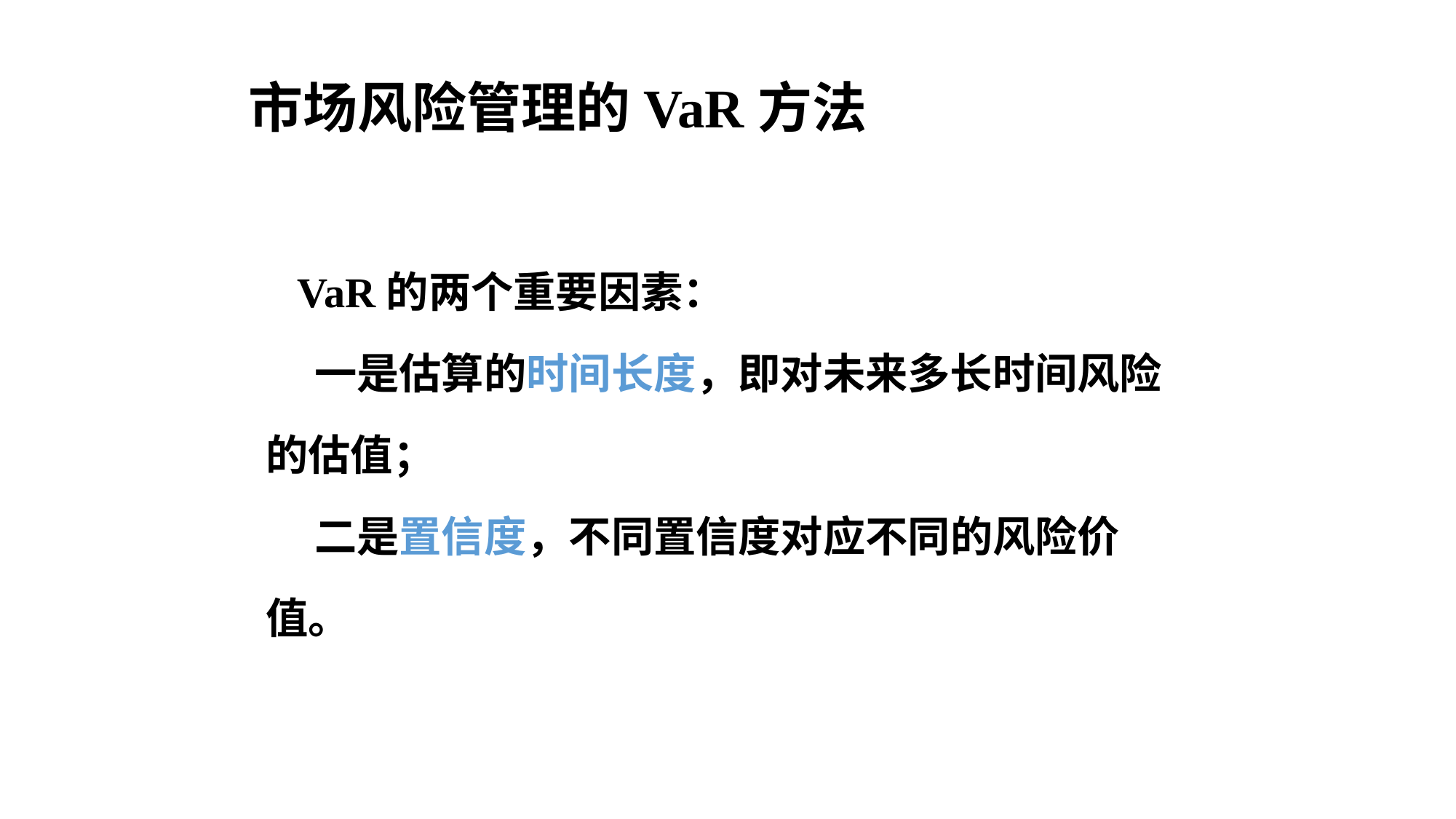

市场风险管理的VaR方法
   VaR的两个重要因素：
    一是估算的时间长度，即对未来多长时间风险的估值；
    二是置信度，不同置信度对应不同的风险价值。